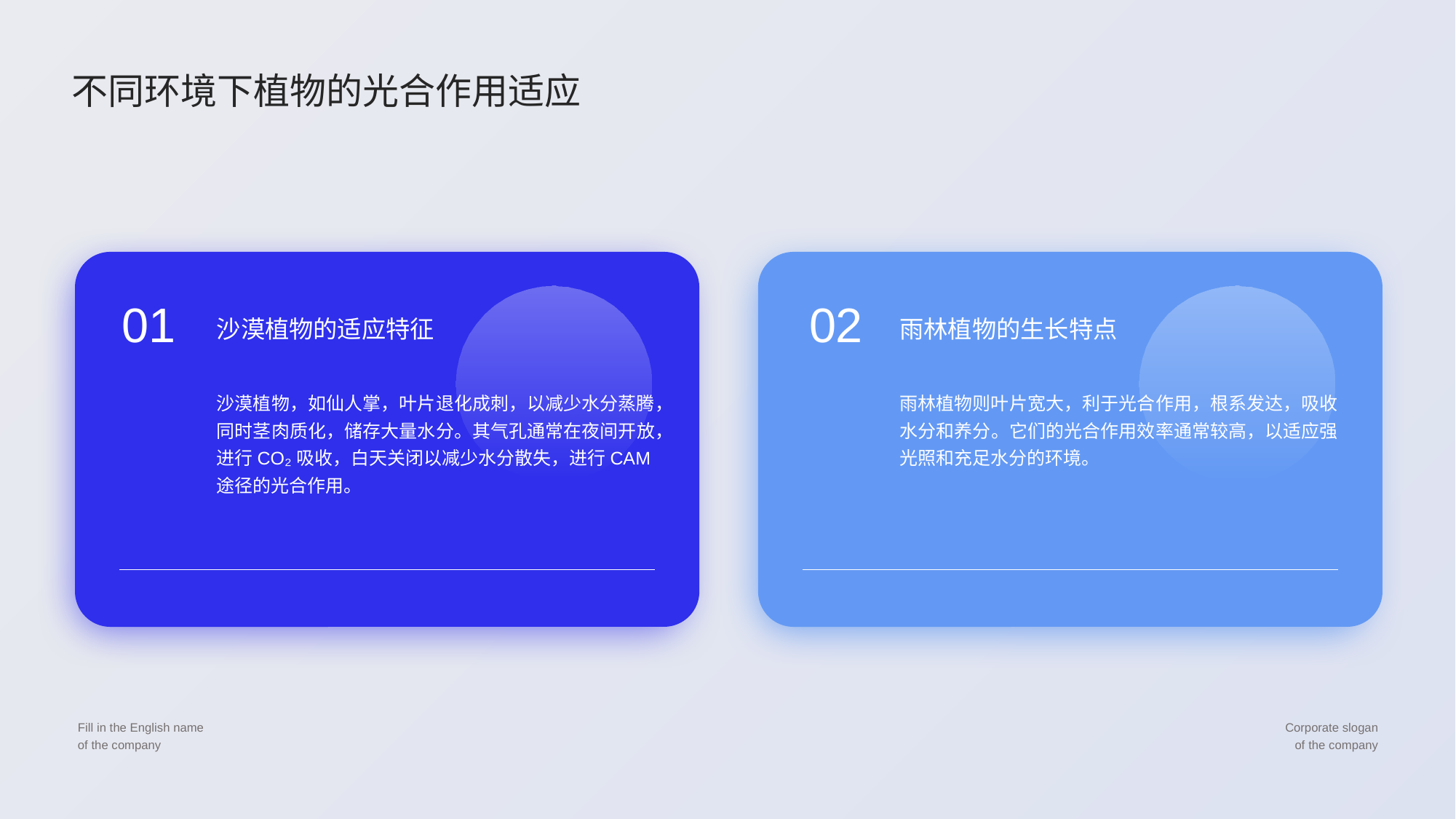

不同环境下植物的光合作用适应

01
02
沙漠植物的适应特征
雨林植物的生长特点
沙漠植物，如仙人掌，叶片退化成刺，以减少水分蒸腾，同时茎肉质化，储存大量水分。其气孔通常在夜间开放，进行CO₂吸收，白天关闭以减少水分散失，进行CAM途径的光合作用。
雨林植物则叶片宽大，利于光合作用，根系发达，吸收水分和养分。它们的光合作用效率通常较高，以适应强光照和充足水分的环境。
Fill in the English name
of the company
Corporate slogan
of the company